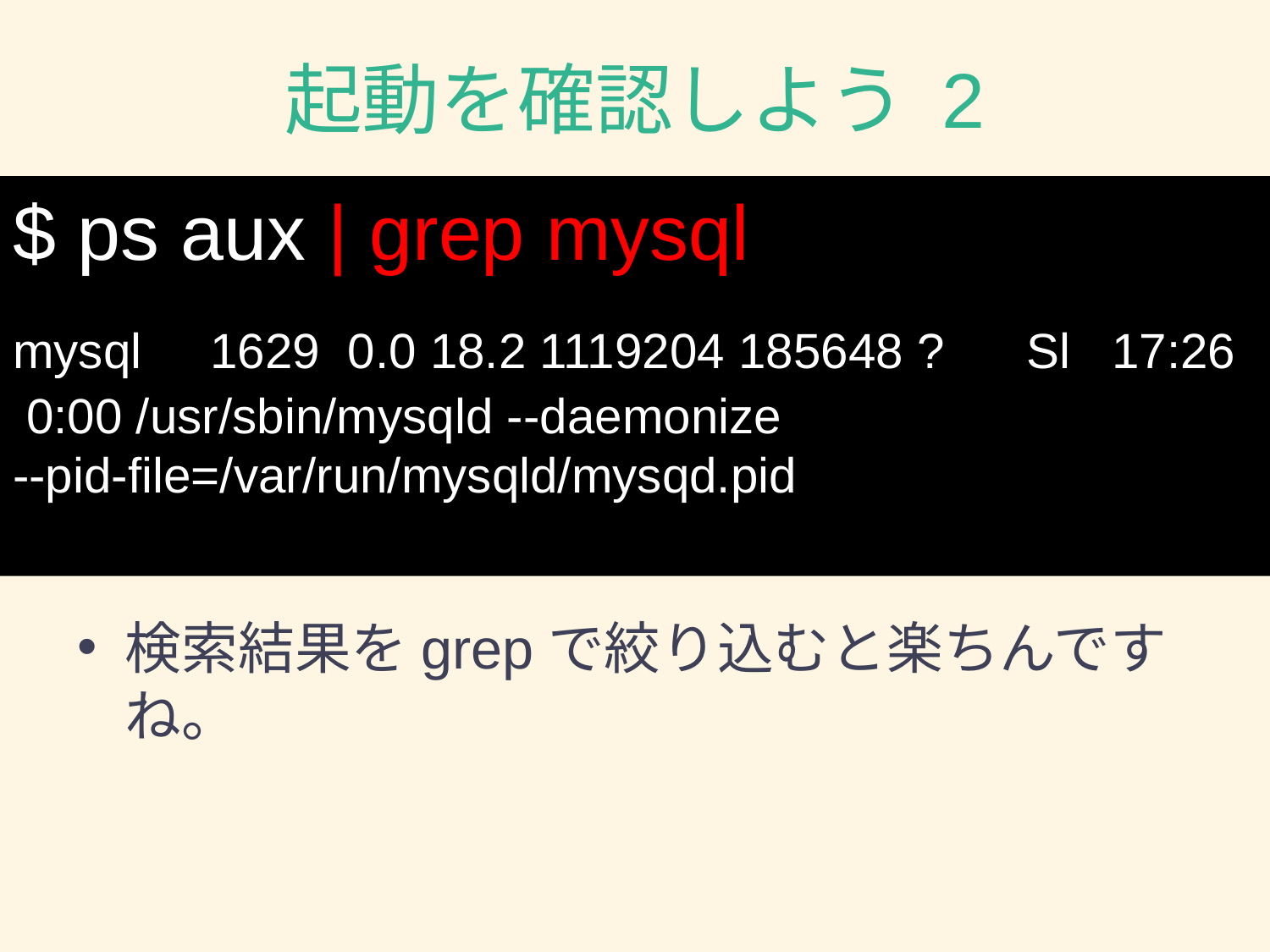

# 起動を確認しよう 2
$ ps aux | grep mysql
﻿mysql     1629  0.0 18.2 1119204 185648 ?      Sl   17:26   0:00 /usr/sbin/mysqld --daemonize --pid-file=/var/run/mysqld/mysqd.pid
検索結果をgrepで絞り込むと楽ちんですね。